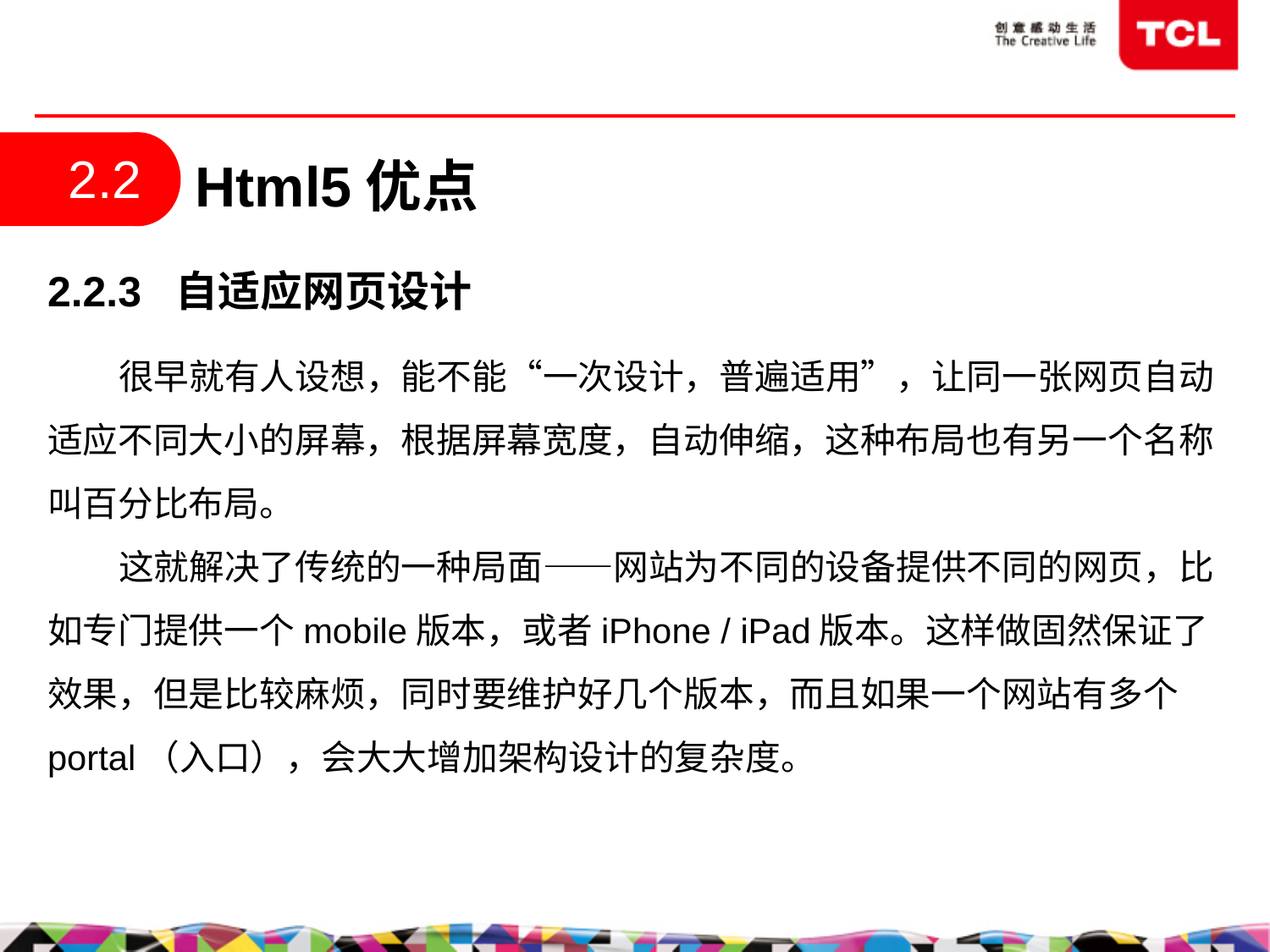

2.2
Html5优点
2.2.3  自适应网页设计
        很早就有人设想，能不能“一次设计，普遍适用”，让同一张网页自动适应不同大小的屏幕，根据屏幕宽度，自动伸缩，这种布局也有另一个名称叫百分比布局。
        这就解决了传统的一种局面——网站为不同的设备提供不同的网页，比如专门提供一个mobile版本，或者iPhone / iPad版本。这样做固然保证了效果，但是比较麻烦，同时要维护好几个版本，而且如果一个网站有多个portal（入口），会大大增加架构设计的复杂度。